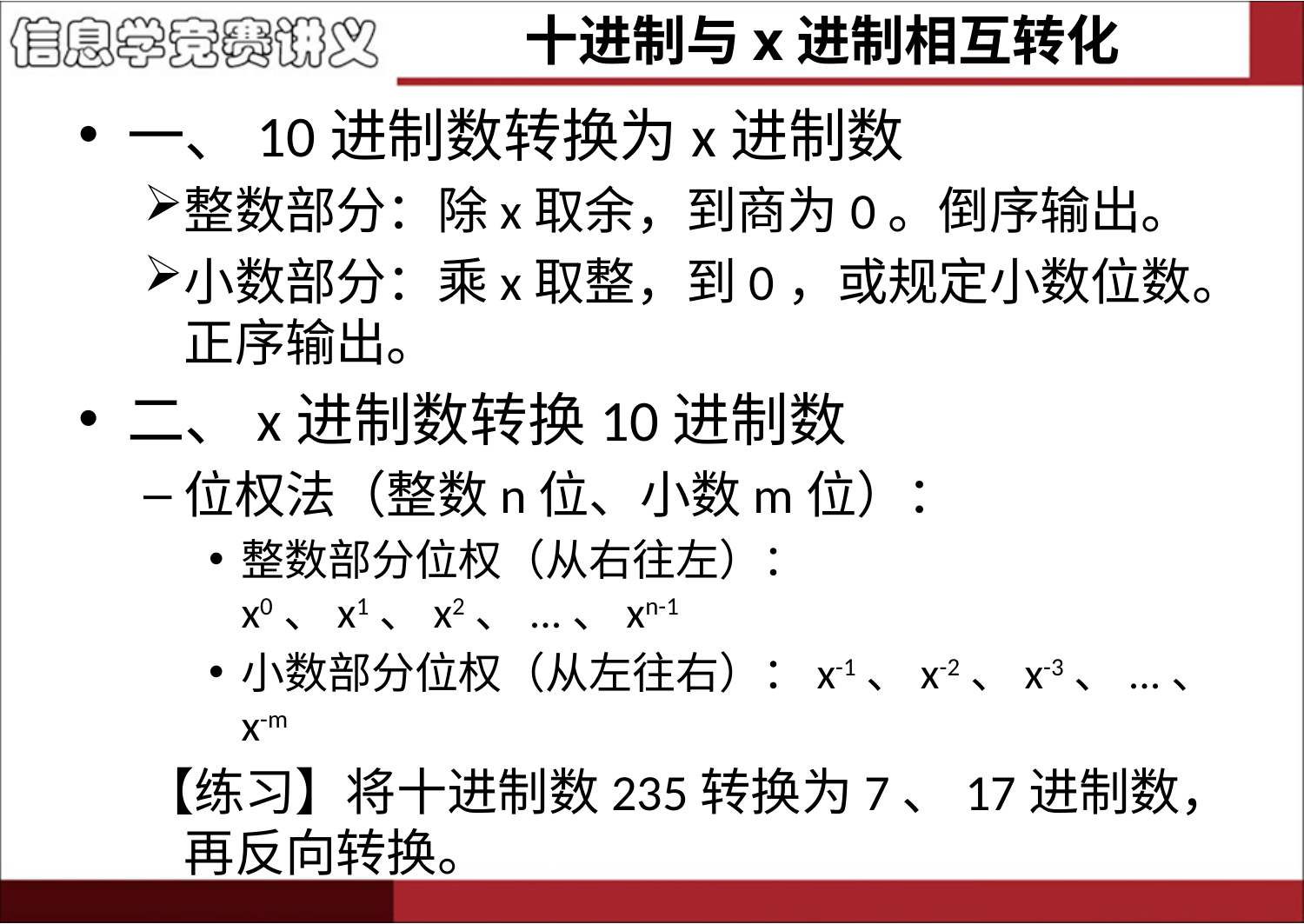

# 十进制与x进制相互转化
一、10进制数转换为x进制数
整数部分：除x取余，到商为0。倒序输出。
小数部分：乘x取整，到0，或规定小数位数。正序输出。
二、x进制数转换10进制数
位权法（整数n位、小数m位）：
整数部分位权（从右往左）：x0、x1、x2、...、xn-1
小数部分位权（从左往右）：x-1、x-2、x-3、...、x-m
【练习】将十进制数235转换为7、17进制数，再反向转换。